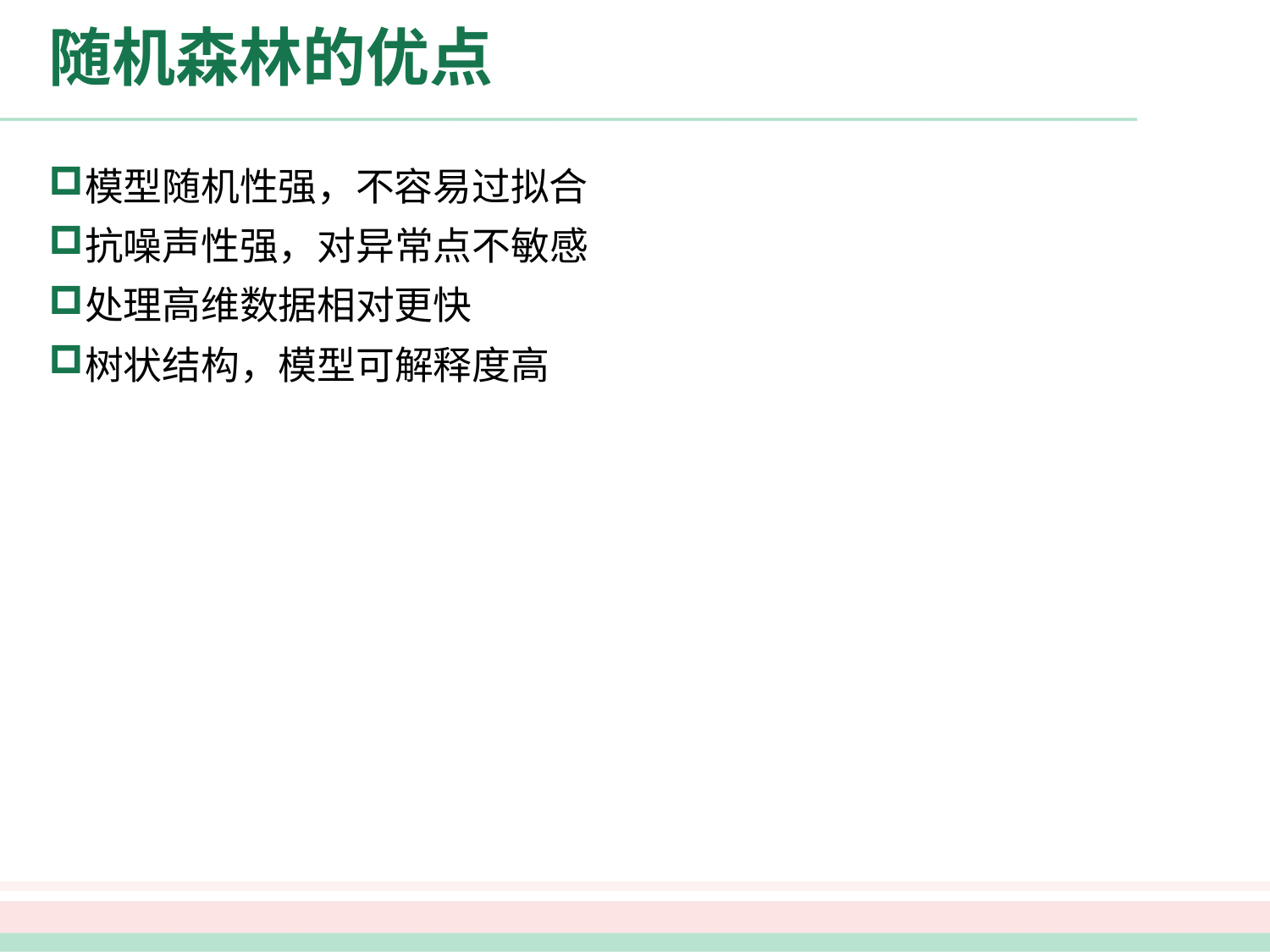

# 随机森林的优点
模型随机性强，不容易过拟合
抗噪声性强，对异常点不敏感
处理高维数据相对更快
树状结构，模型可解释度高